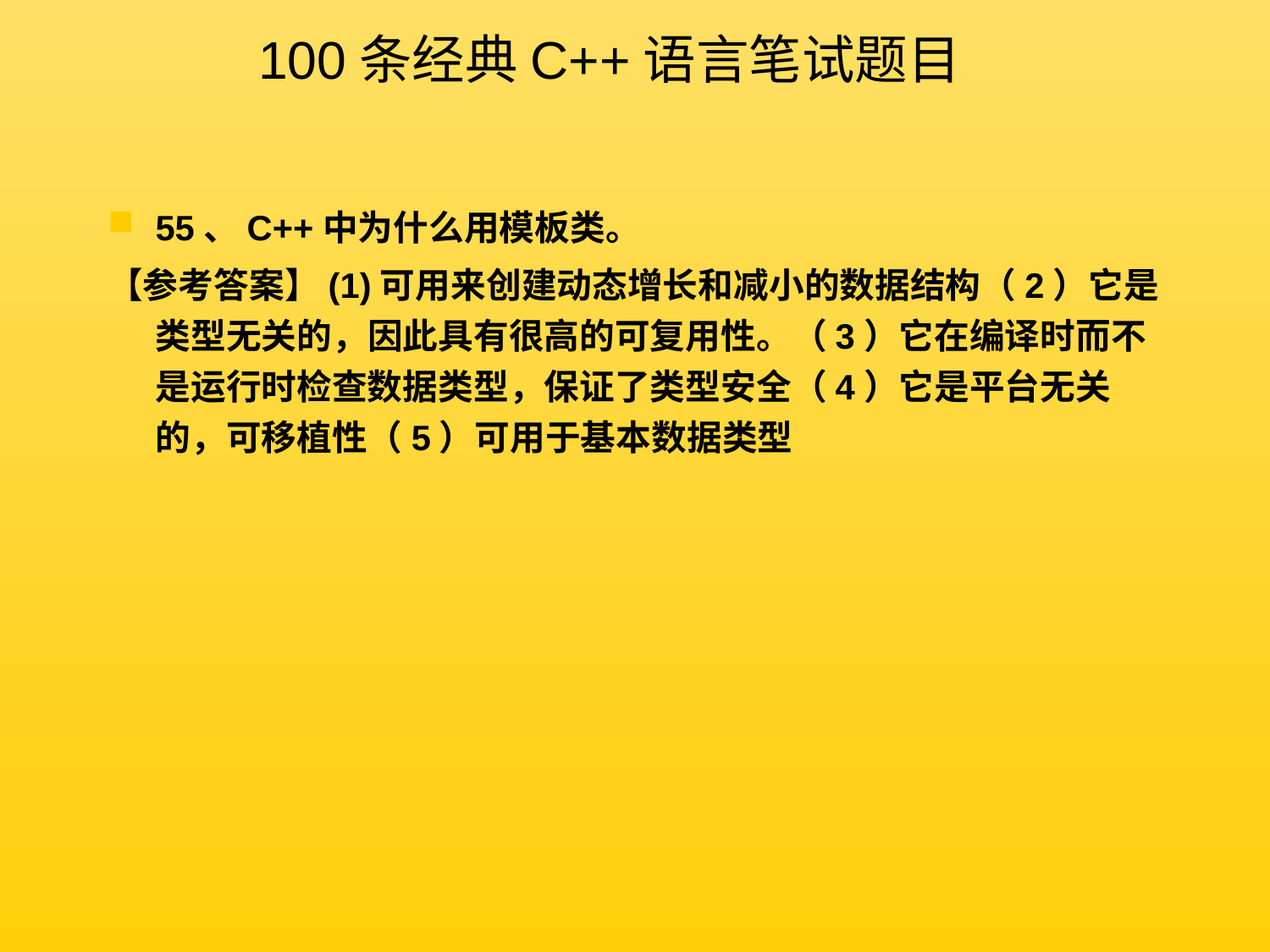

100条经典C++语言笔试题目
55、C++中为什么用模板类。
【参考答案】(1)可用来创建动态增长和减小的数据结构（2）它是类型无关的，因此具有很高的可复用性。（3）它在编译时而不是运行时检查数据类型，保证了类型安全（4）它是平台无关的，可移植性（5）可用于基本数据类型